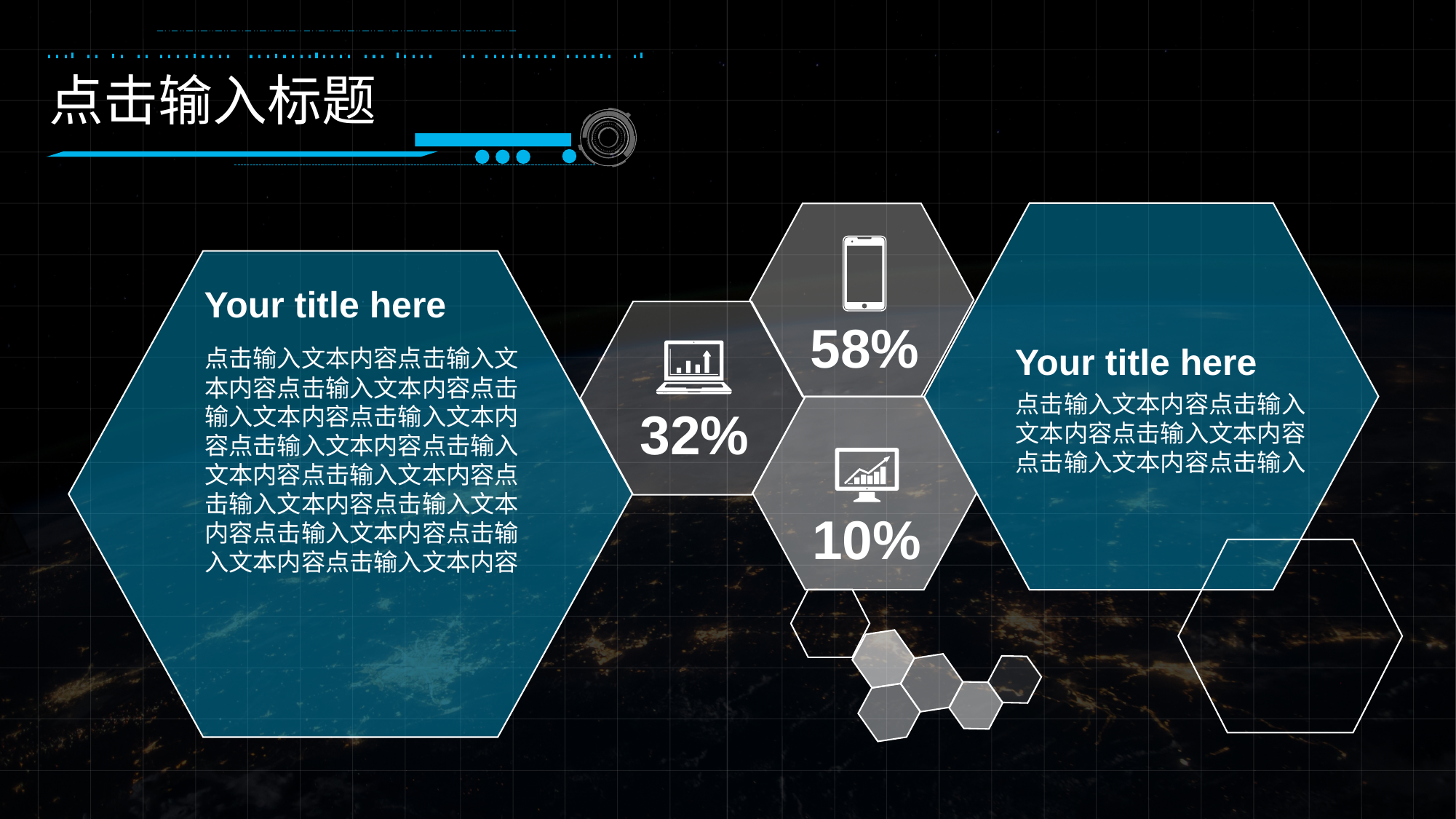

点击输入标题

Your title here

58%
Your title here
点击输入文本内容点击输入文本内容点击输入文本内容点击输入文本内容点击输入文本内容点击输入文本内容点击输入文本内容点击输入文本内容点击输入文本内容点击输入文本内容点击输入文本内容点击输入文本内容点击输入文本内容

点击输入文本内容点击输入文本内容点击输入文本内容点击输入文本内容点击输入
32%

10%